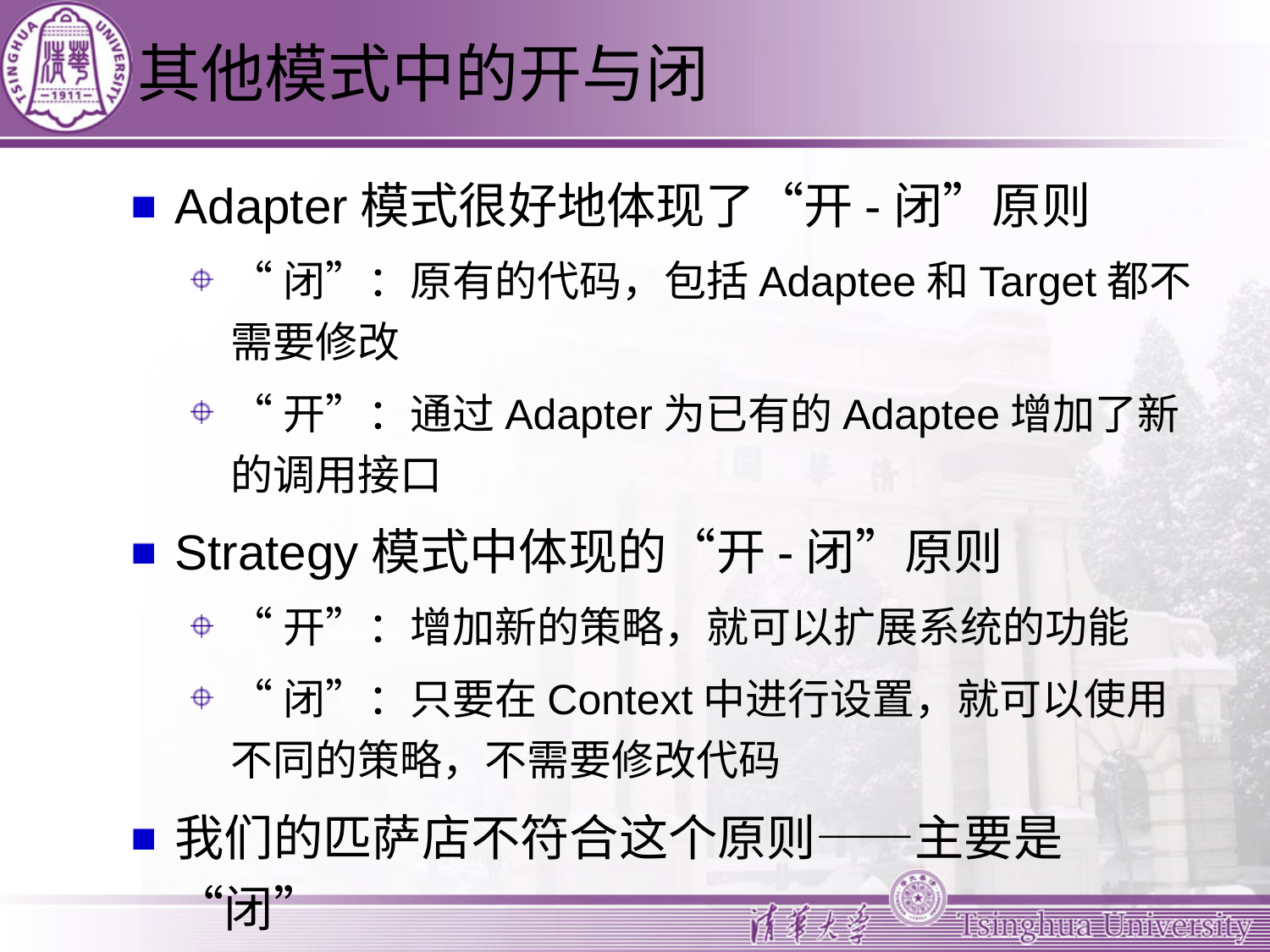

# 其他模式中的开与闭
Adapter模式很好地体现了“开-闭”原则
“闭”：原有的代码，包括Adaptee和Target都不需要修改
“开”：通过Adapter为已有的Adaptee增加了新的调用接口
Strategy模式中体现的“开-闭”原则
“开”：增加新的策略，就可以扩展系统的功能
“闭”：只要在Context中进行设置，就可以使用不同的策略，不需要修改代码
我们的匹萨店不符合这个原则——主要是“闭”